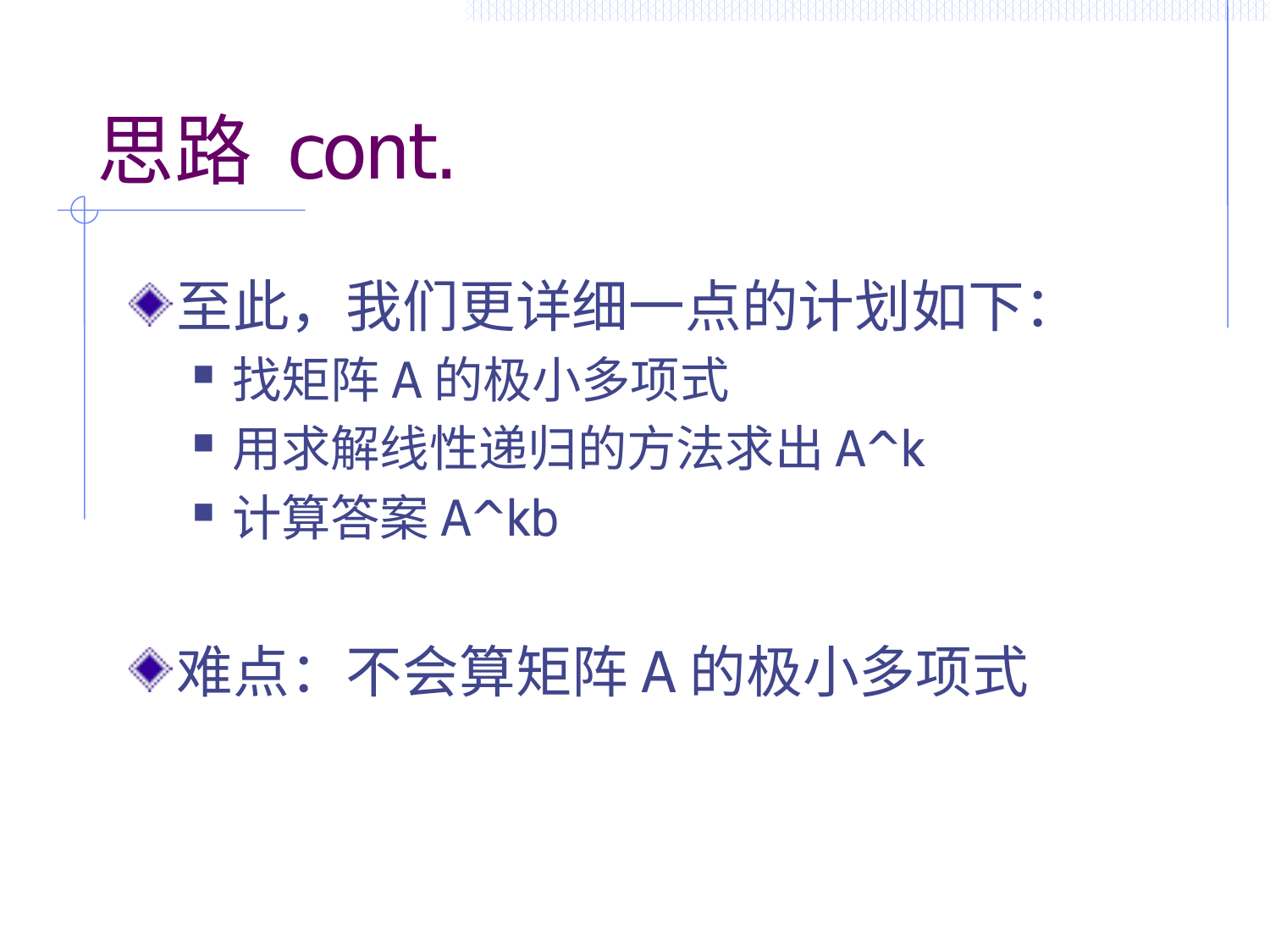

# 思路 cont.
至此，我们更详细一点的计划如下：
找矩阵A的极小多项式
用求解线性递归的方法求出A^k
计算答案A^kb

难点：不会算矩阵A的极小多项式